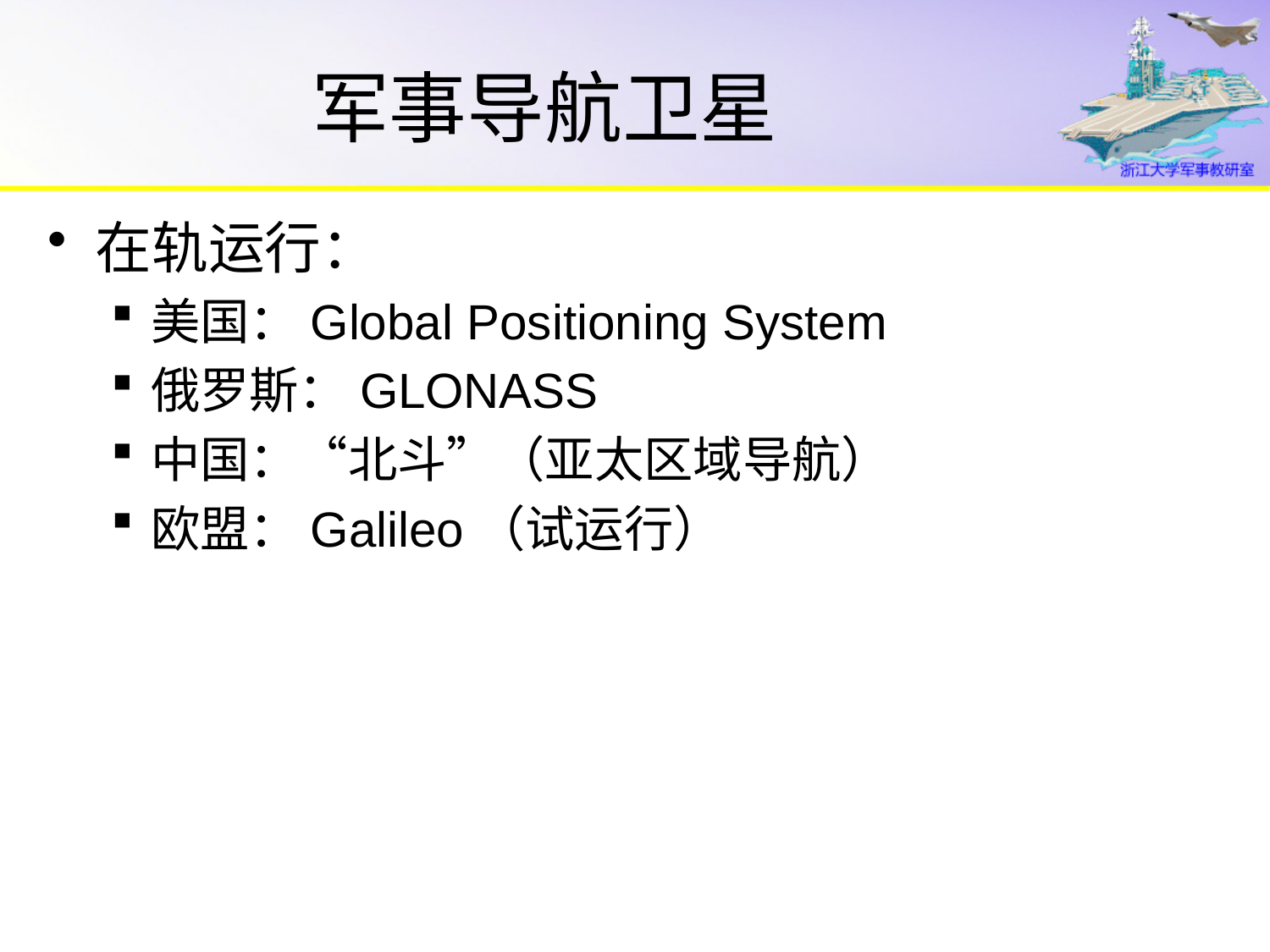

# 军事导航卫星
在轨运行：
美国：Global Positioning System
俄罗斯：GLONASS
中国：“北斗”（亚太区域导航）
欧盟：Galileo（试运行）